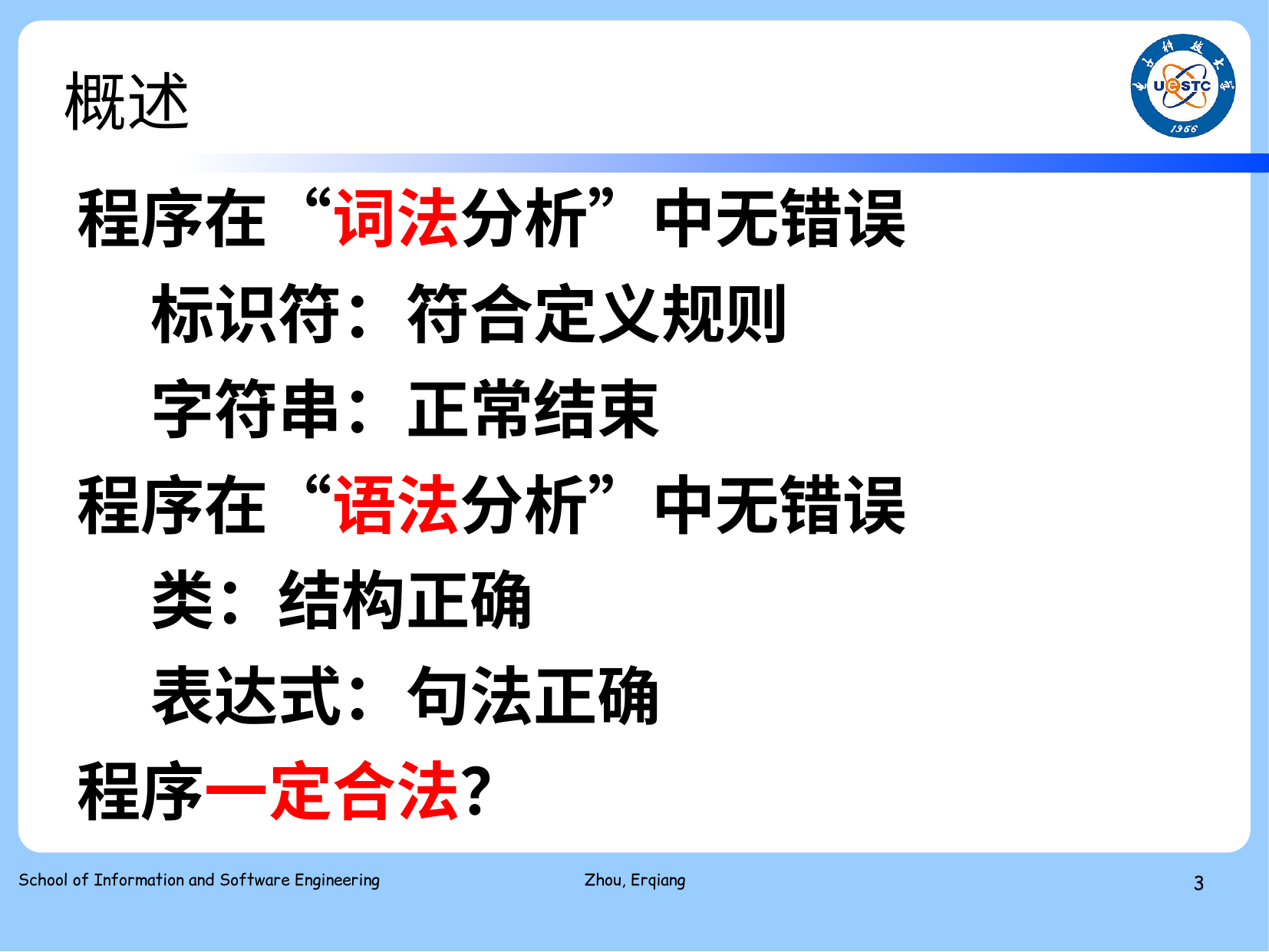

# 概述
程序在“词法分析”中无错误
    标识符：符合定义规则
    字符串：正常结束
程序在“语法分析”中无错误
    类：结构正确
    表达式：句法正确
程序一定合法？
School of Information and Software Engineering
Zhou, Erqiang
3